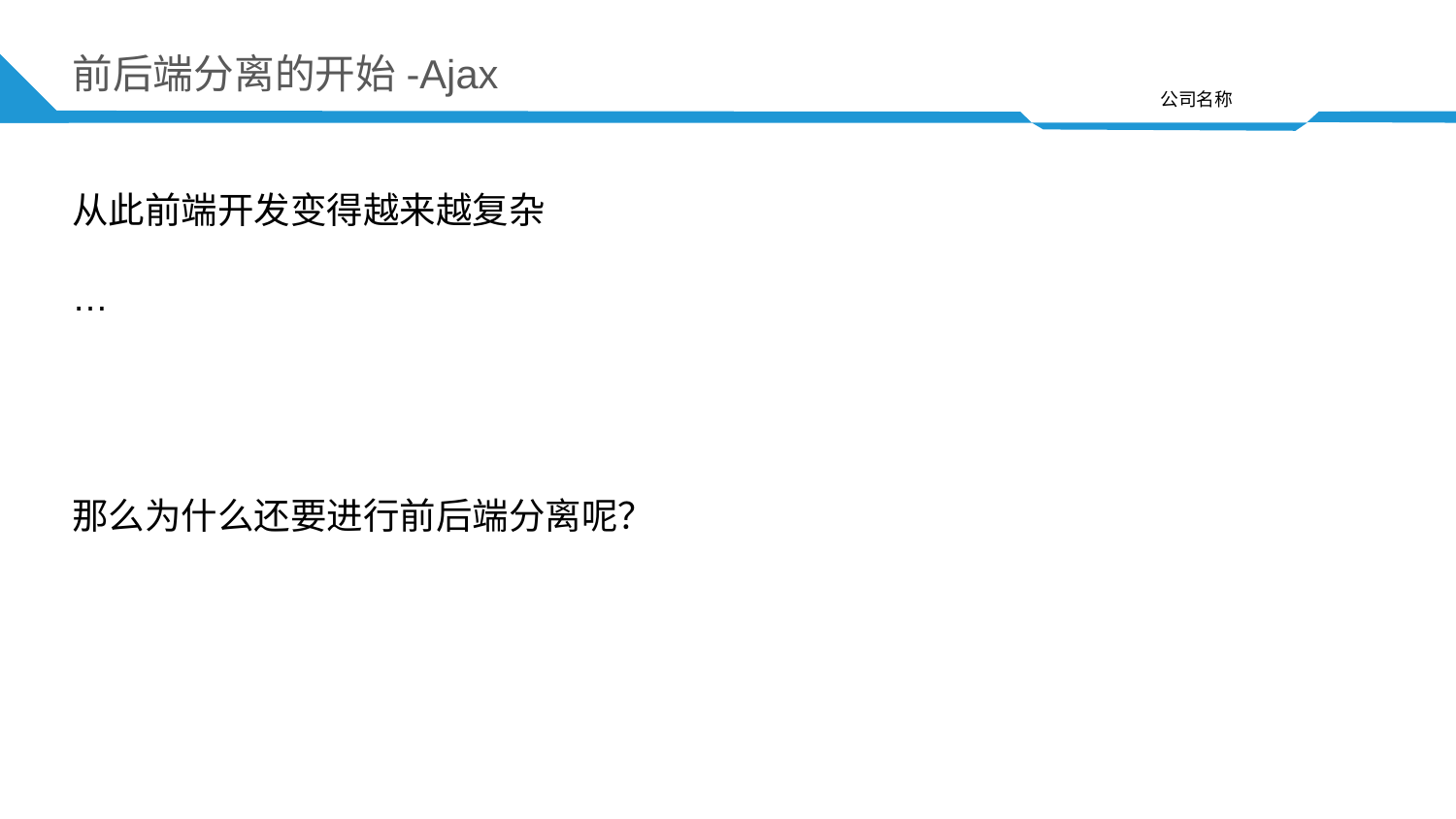

前后端分离的开始-Ajax
从此前端开发变得越来越复杂

…

那么为什么还要进行前后端分离呢？